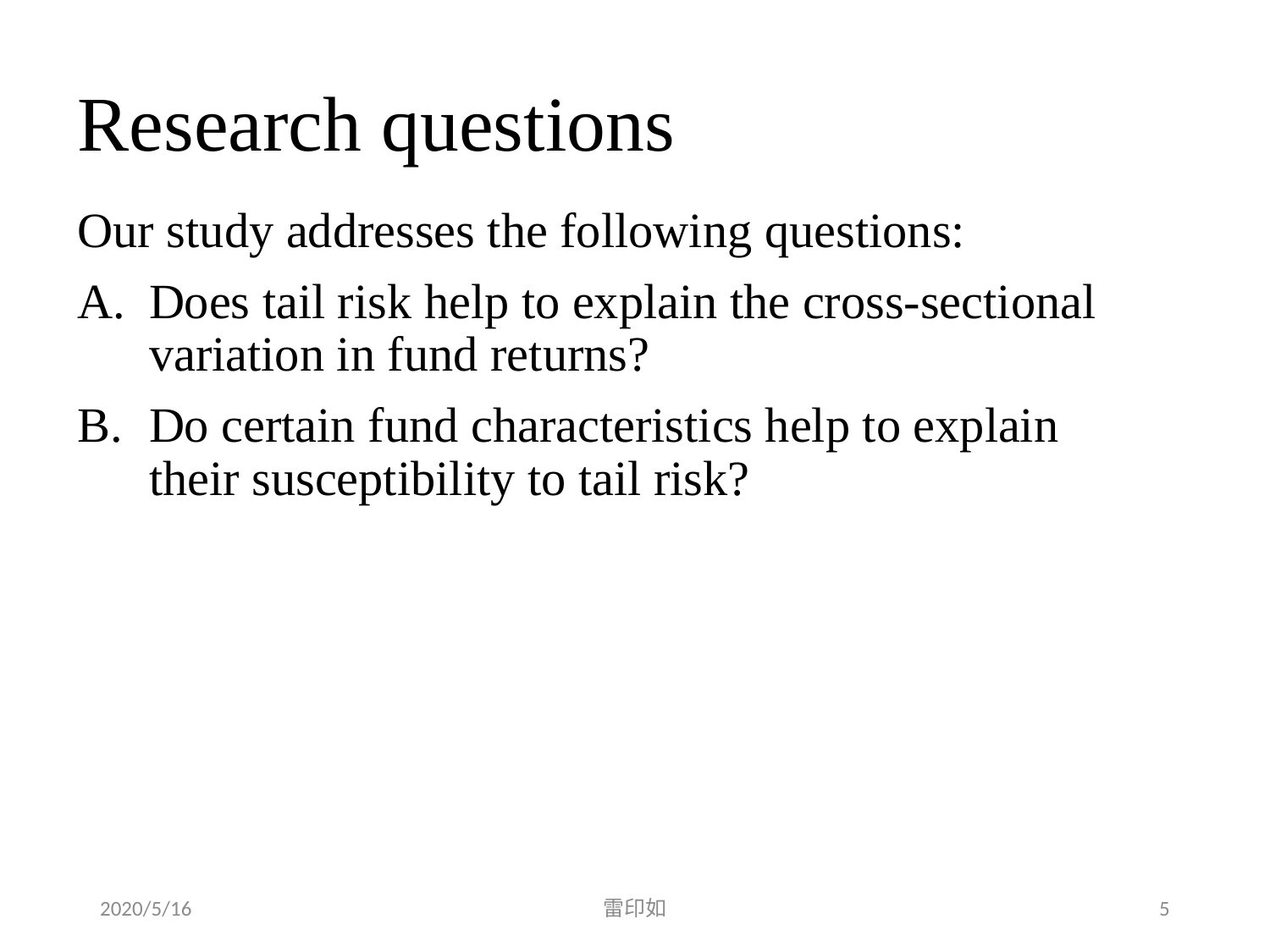

# Research questions
Our study addresses the following questions:
Does tail risk help to explain the cross-sectional variation in fund returns?
Do certain fund characteristics help to explain their susceptibility to tail risk?
2020/5/16
雷印如
5